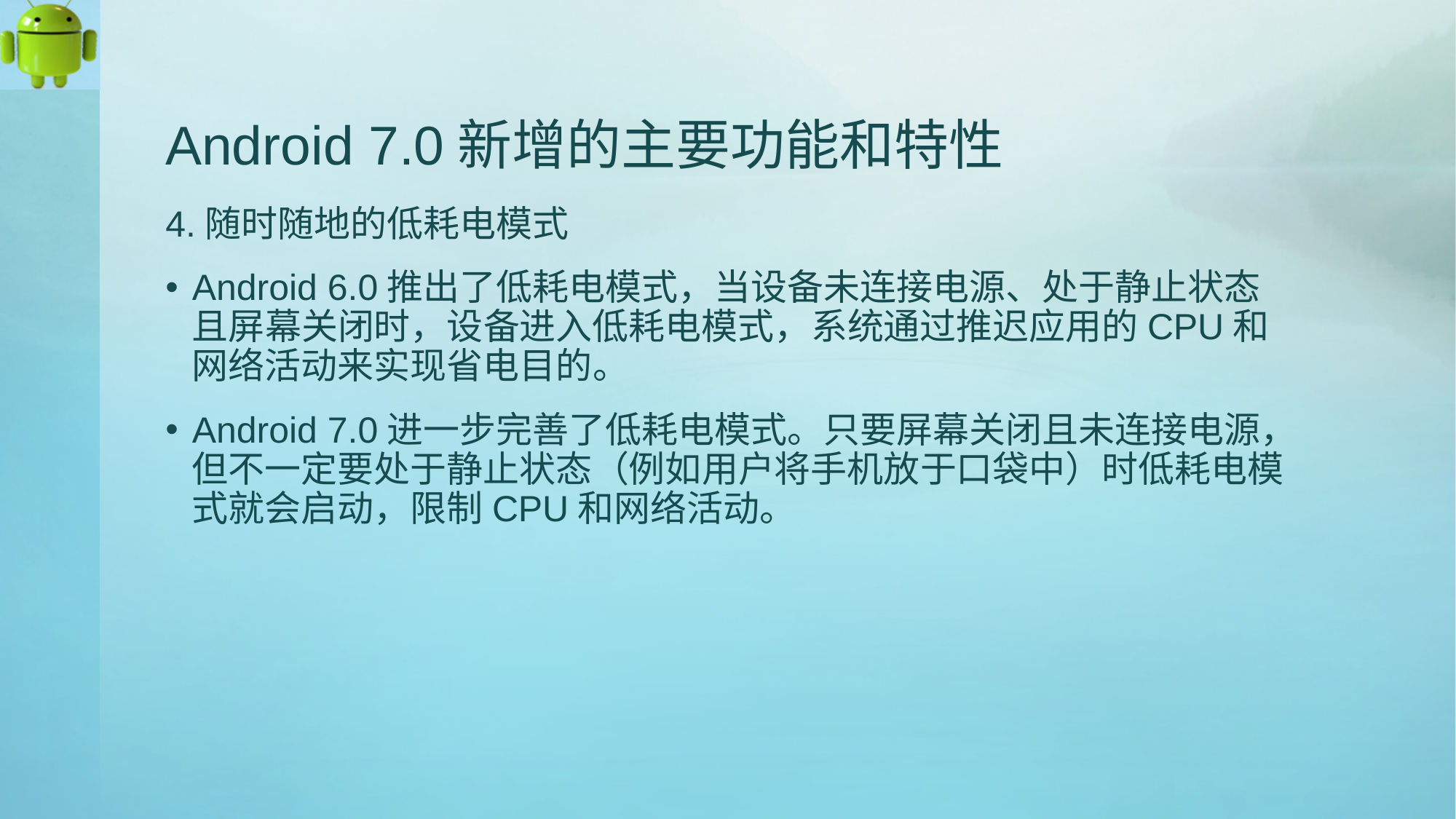

# Android 7.0新增的主要功能和特性
4.随时随地的低耗电模式
Android 6.0推出了低耗电模式，当设备未连接电源、处于静止状态且屏幕关闭时，设备进入低耗电模式，系统通过推迟应用的CPU和网络活动来实现省电目的。
Android 7.0进一步完善了低耗电模式。只要屏幕关闭且未连接电源，但不一定要处于静止状态（例如用户将手机放于口袋中）时低耗电模式就会启动，限制CPU和网络活动。